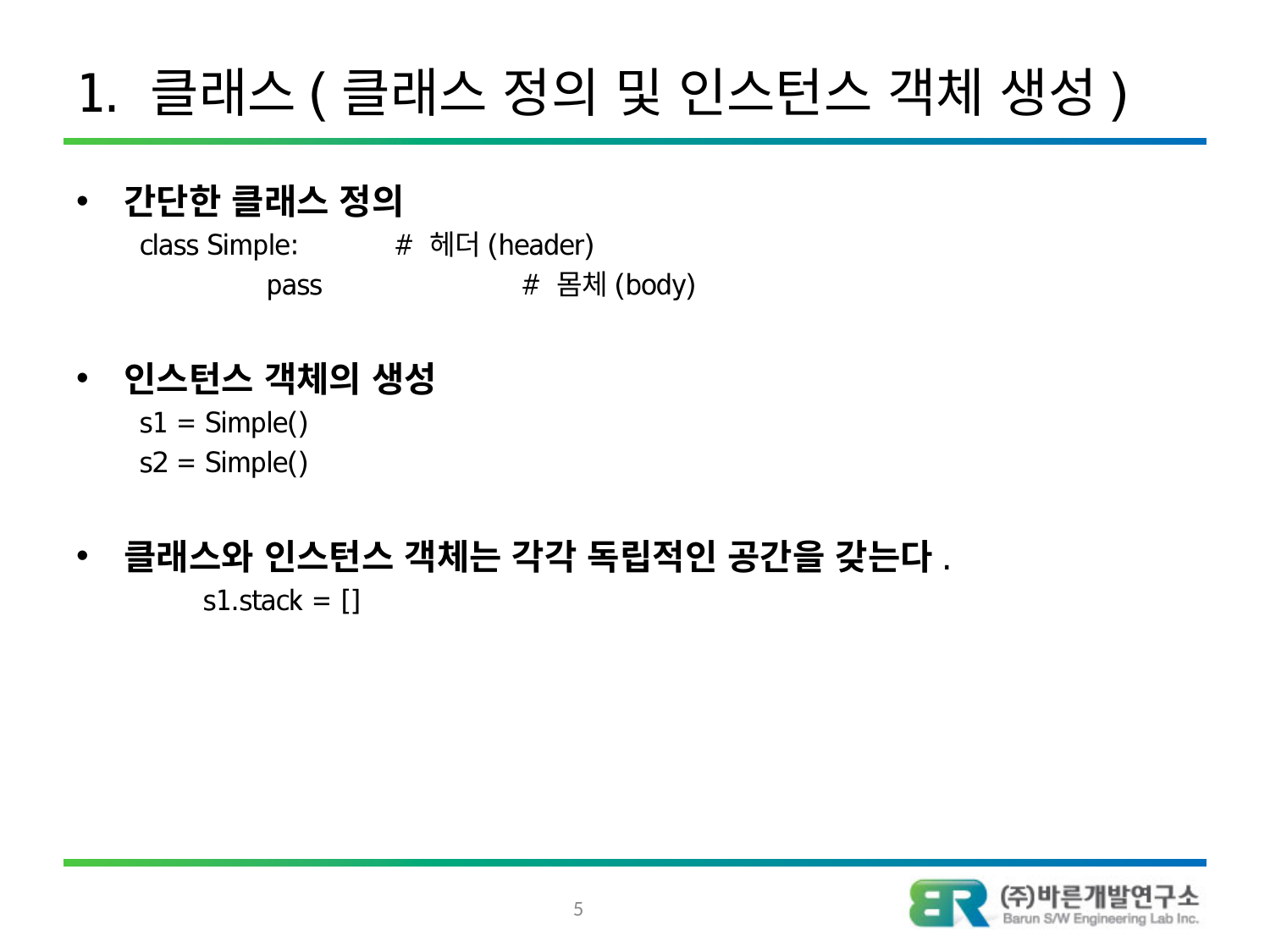

# 1. 클래스(클래스 정의 및 인스턴스 객체 생성)
간단한 클래스 정의
class Simple:	# 헤더(header)
	pass		# 몸체(body)

인스턴스 객체의 생성
s1 = Simple()
s2 = Simple()

클래스와 인스턴스 객체는 각각 독립적인 공간을 갖는다.
	s1.stack = []

5